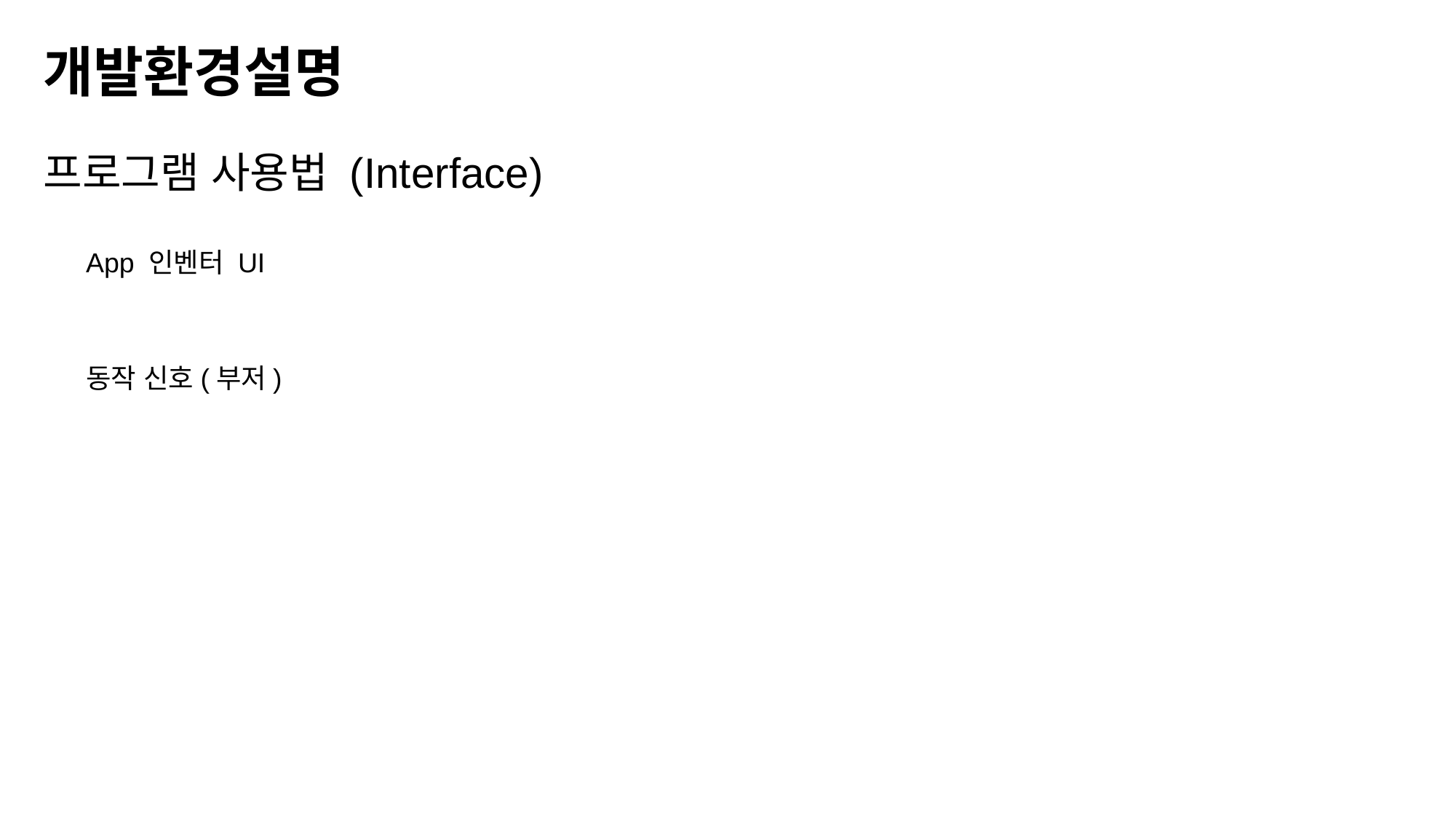

개발환경설명
프로그램 사용법 (Interface)
App 인벤터 UI
동작 신호(부저)